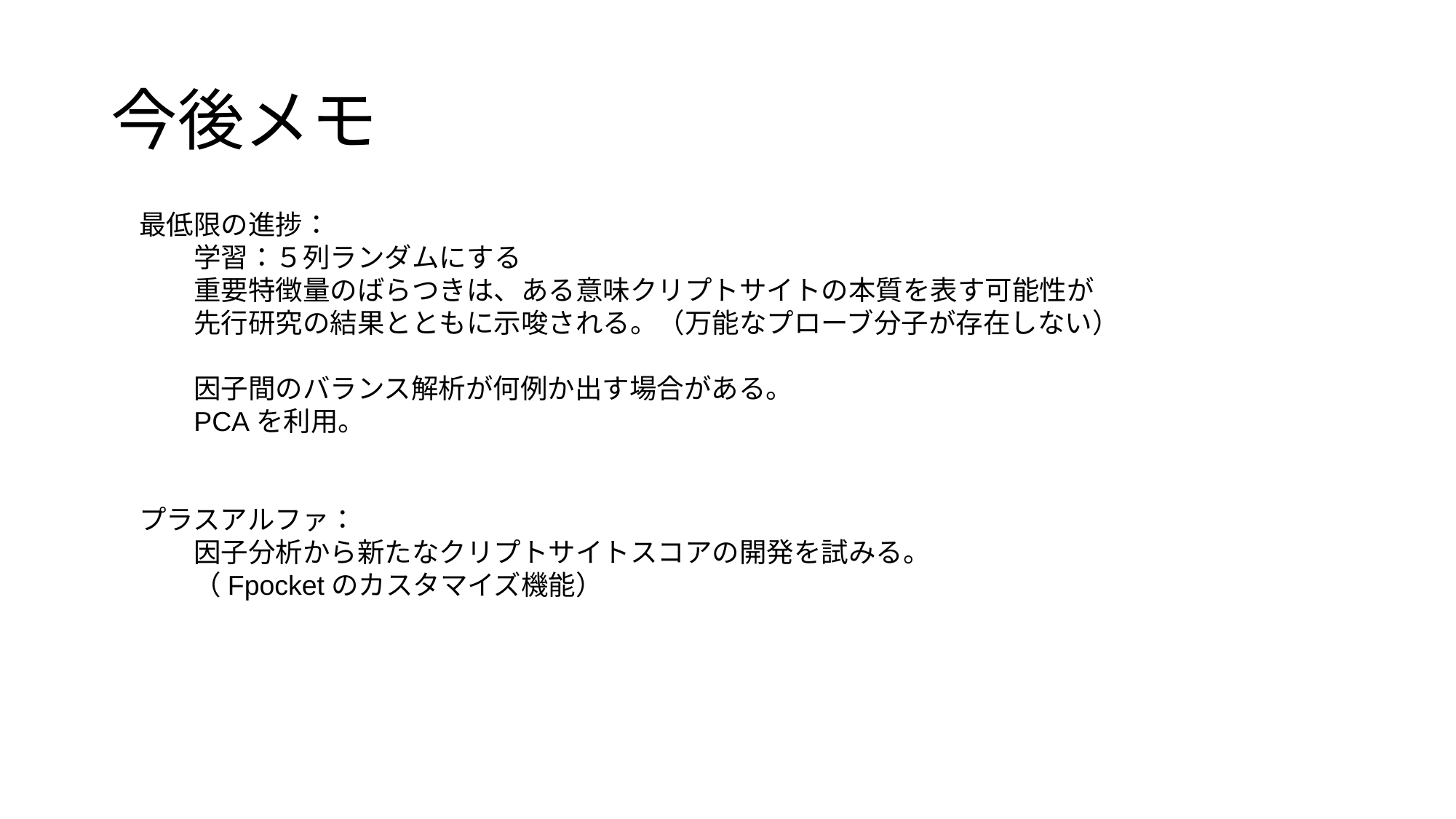

# 今後メモ
最低限の進捗：
学習：５列ランダムにする
重要特徴量のばらつきは、ある意味クリプトサイトの本質を表す可能性が
先行研究の結果とともに示唆される。（万能なプローブ分子が存在しない）

因子間のバランス解析が何例か出す場合がある。
PCAを利用。

プラスアルファ：
　　因子分析から新たなクリプトサイトスコアの開発を試みる。
　　（Fpocketのカスタマイズ機能）